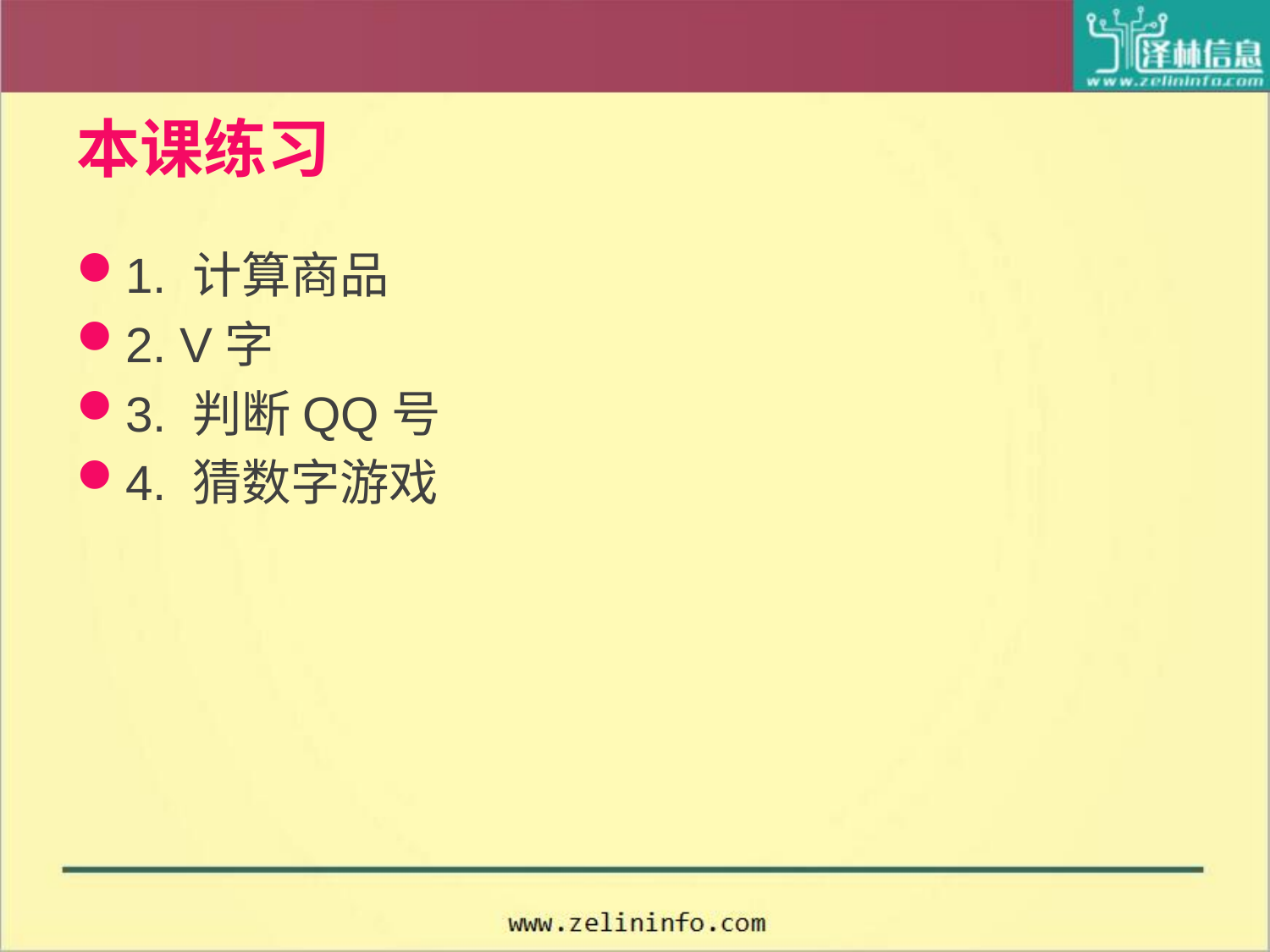

# 本课练习
1. 计算商品
2. V字
3. 判断QQ号
4. 猜数字游戏